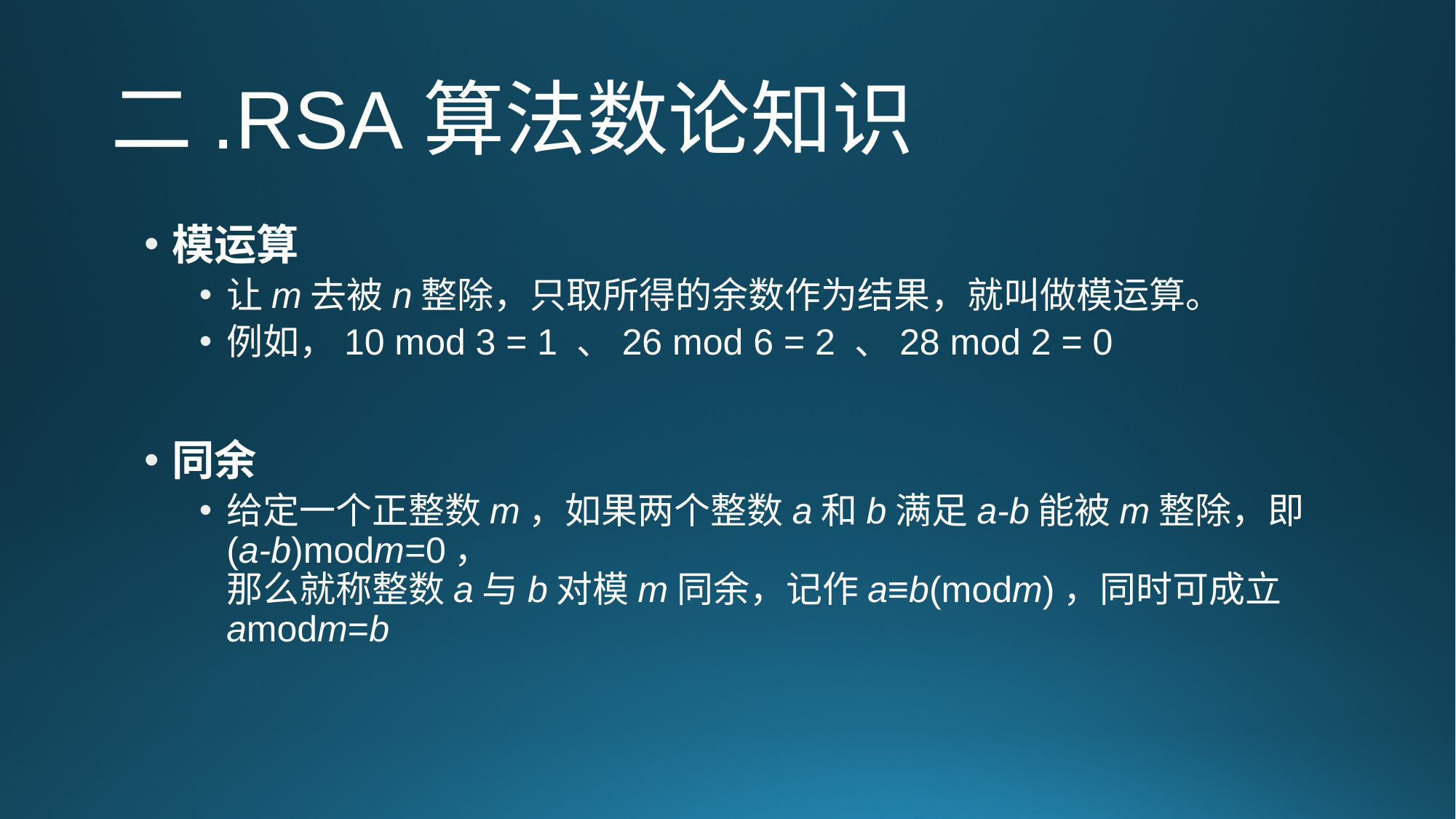

# 二.RSA算法数论知识
模运算
让m去被n整除，只取所得的余数作为结果，就叫做模运算。
例如，10 mod 3 = 1 、26 mod 6 = 2 、28 mod 2 = 0

同余
给定一个正整数m，如果两个整数a和b满足a-b能被m整除，即(a-b)modm=0，
那么就称整数a与b对模m同余，记作a≡b(modm)，同时可成立amodm=b